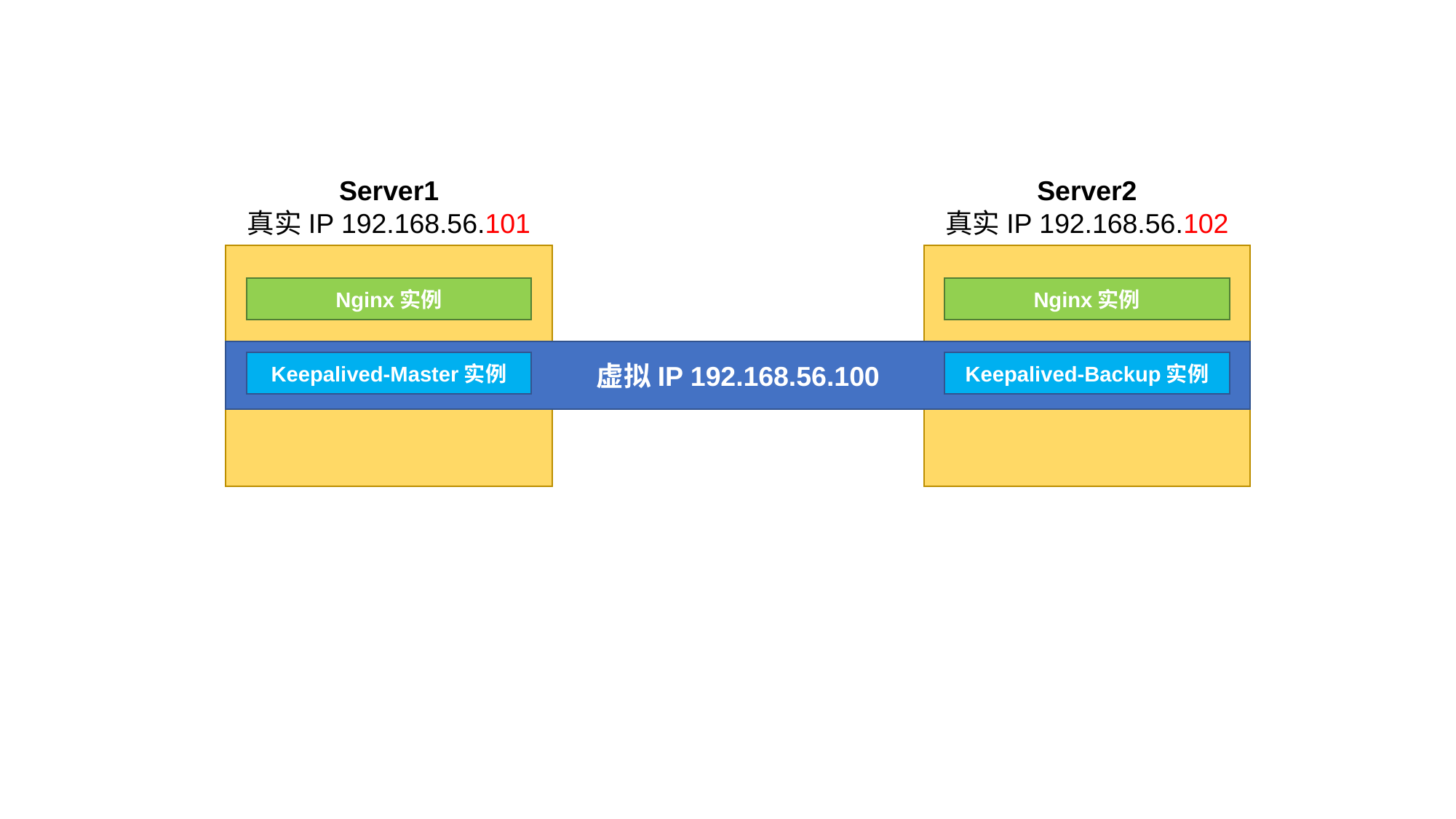

Server2
真实IP 192.168.56.102
Server1
真实IP 192.168.56.101

Nginx实例
Nginx实例
虚拟IP 192.168.56.100
Keepalived-Master实例
Keepalived-Backup实例